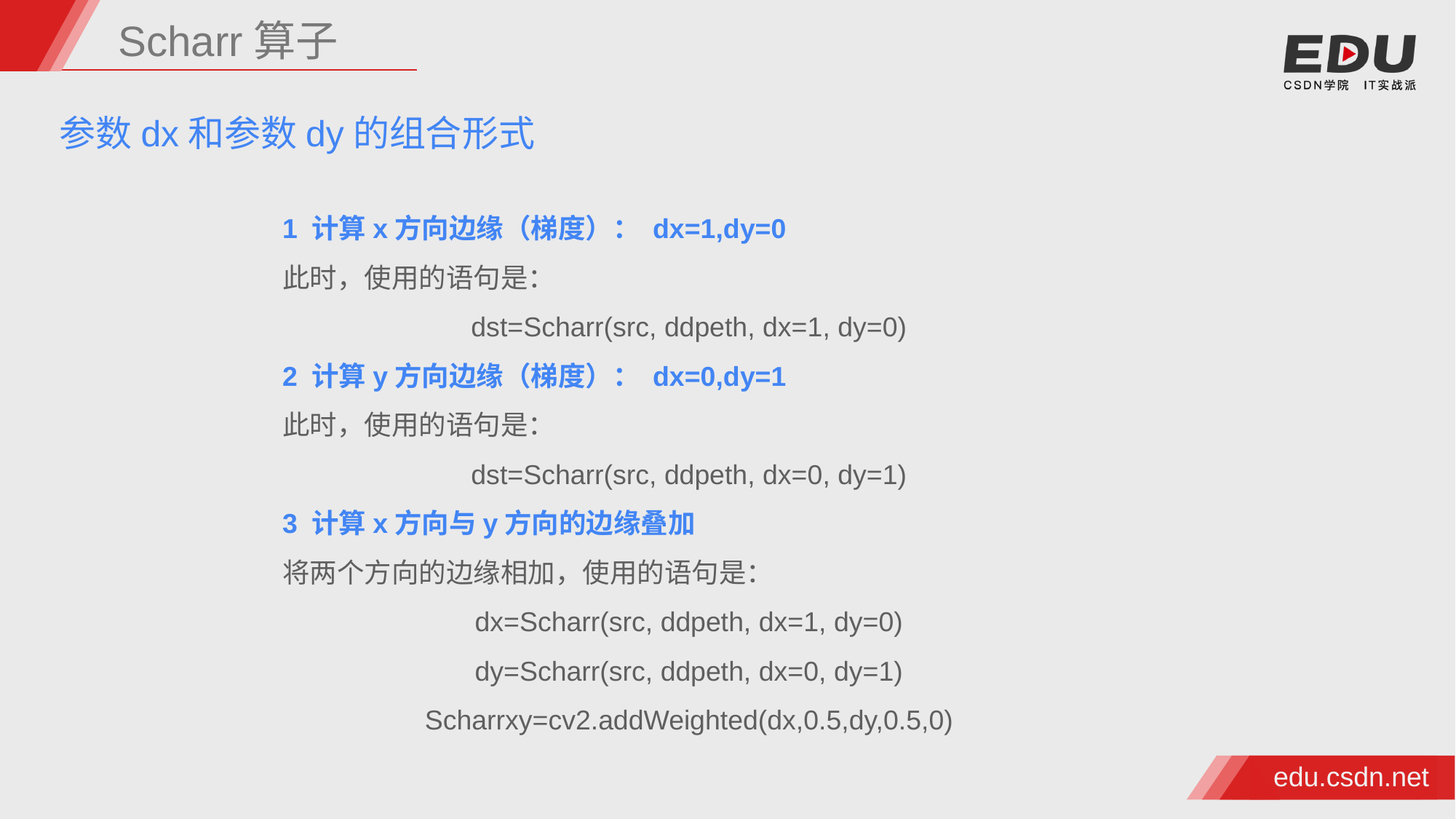

Scharr算子
参数dx和参数dy的组合形式
1 计算x方向边缘（梯度）： dx=1,dy=0
此时，使用的语句是：
dst=Scharr(src, ddpeth, dx=1, dy=0)
2 计算y方向边缘（梯度）： dx=0,dy=1
此时，使用的语句是：
dst=Scharr(src, ddpeth, dx=0, dy=1)
3 计算x方向与y方向的边缘叠加
将两个方向的边缘相加，使用的语句是：
dx=Scharr(src, ddpeth, dx=1, dy=0)
dy=Scharr(src, ddpeth, dx=0, dy=1)
Scharrxy=cv2.addWeighted(dx,0.5,dy,0.5,0)